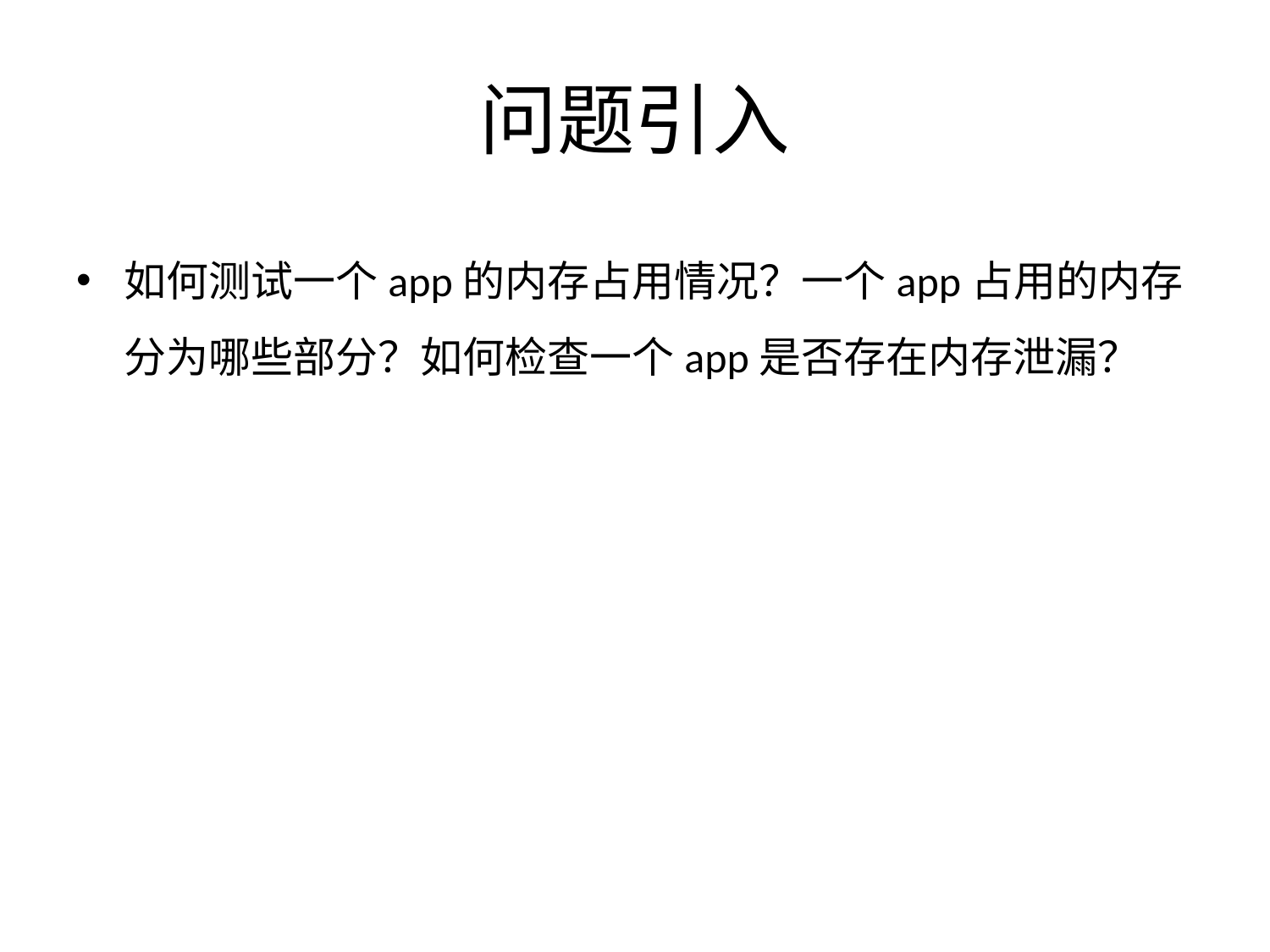

# 问题引入
如何测试一个app的内存占用情况？一个app占用的内存分为哪些部分？如何检查一个app是否存在内存泄漏？